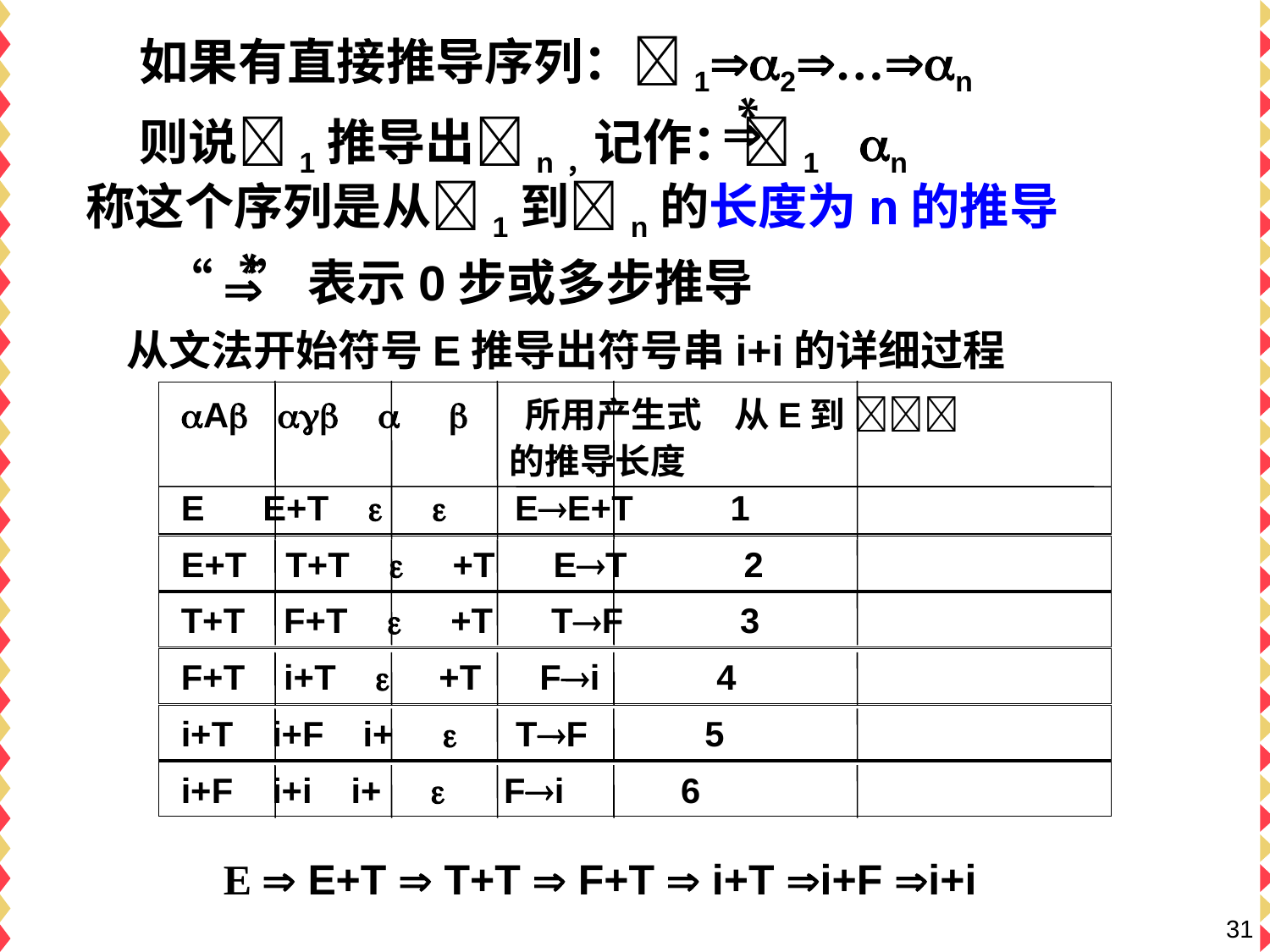

如果有直接推导序列：α1⇒α2⇒…⇒αn
则说α1推导出αn，记作：α1     αn
*⇑
称这个序列是从α1到αn的长度为n的推导
“   ”表示0步或多步推导
*⇑
  从文法开始符号E推导出符号串i+i的详细过程

 αAβ   αγβ    α     β     所用产生式    从E到 αγβ
                                         的推导长度
 E      E+T    ε     ε       E→E+T          1

 E+T    T+T    ε     +T      E→T            2

 T+T    F+T    ε     +T      T→F            3

 F+T    i+T    ε     +T      F→i            4

 i+T    i+F    i+     ε      T→F            5

 i+F    i+i    i+     ε      F→i            6

E ⇒ E+T ⇒ T+T ⇒ F+T ⇒ i+T ⇒i+F ⇒i+i
31